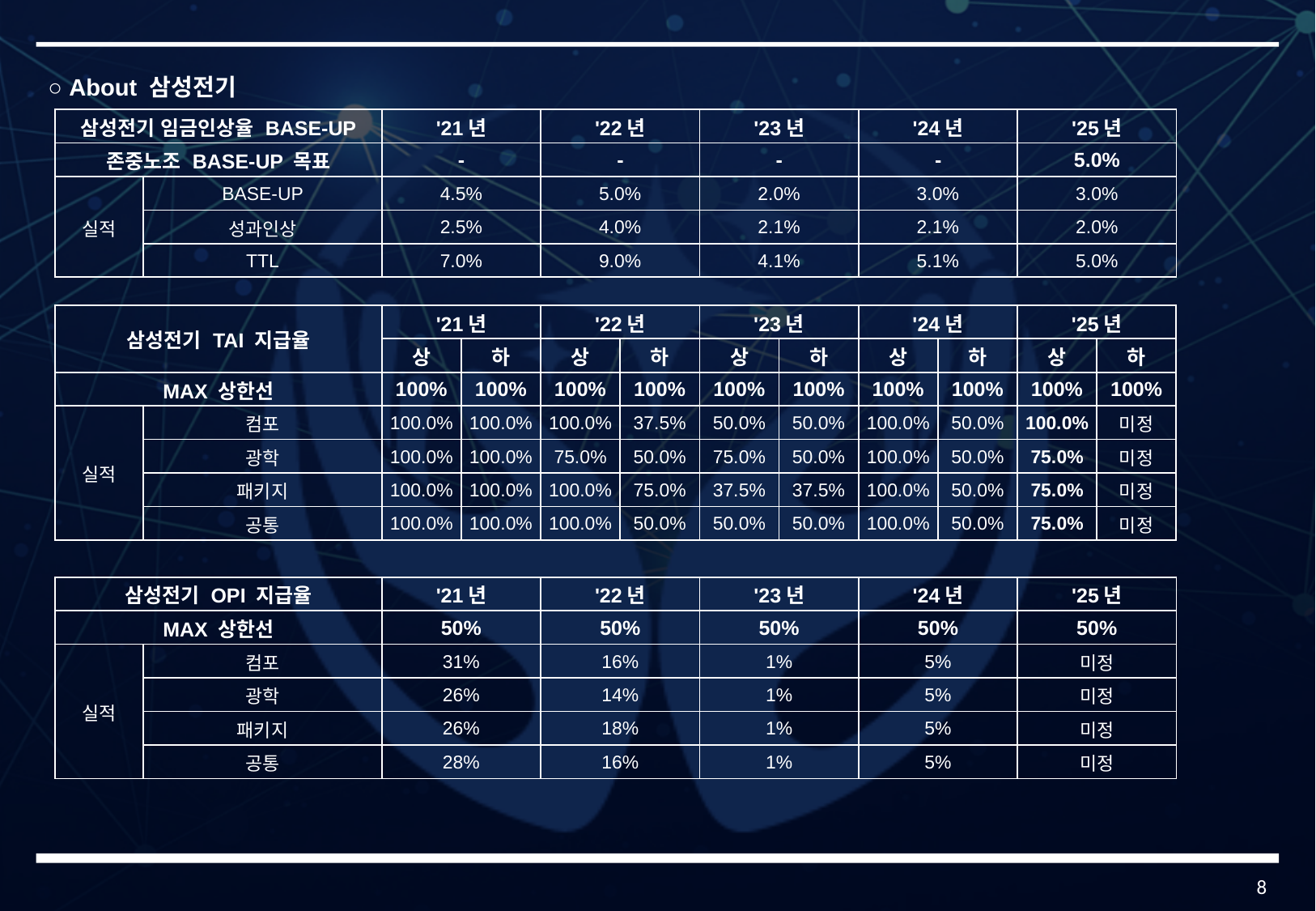

○ About 삼성전기
| 삼성전기 임금인상율 BASE-UP |  | '21년 | '22년 | '23년 | '24년 | '25년 |
| --- | --- | --- | --- | --- | --- | --- |
| 존중노조 BASE-UP 목표 |  | - | - | - | - | 5.0% |
| 실적 | BASE-UP | 4.5% | 5.0% | 2.0% | 3.0% | 3.0% |
|  | 성과인상 | 2.5% | 4.0% | 2.1% | 2.1% | 2.0% |
|  | TTL | 7.0% | 9.0% | 4.1% | 5.1% | 5.0% |
| 삼성전기 TAI 지급율 |  | '21년 |  | '22년 |  | '23년 |  | '24년 |  | '25년 |  |
| --- | --- | --- | --- | --- | --- | --- | --- | --- | --- | --- | --- |
|  |  | 상 | 하 | 상 | 하 | 상 | 하 | 상 | 하 | 상 | 하 |
| MAX 상한선 |  | 100% | 100% | 100% | 100% | 100% | 100% | 100% | 100% | 100% | 100% |
| 실적 | 컴포 | 100.0% | 100.0% | 100.0% | 37.5% | 50.0% | 50.0% | 100.0% | 50.0% | 100.0% | 미정 |
|  | 광학 | 100.0% | 100.0% | 75.0% | 50.0% | 75.0% | 50.0% | 100.0% | 50.0% | 75.0% | 미정 |
|  | 패키지 | 100.0% | 100.0% | 100.0% | 75.0% | 37.5% | 37.5% | 100.0% | 50.0% | 75.0% | 미정 |
|  | 공통 | 100.0% | 100.0% | 100.0% | 50.0% | 50.0% | 50.0% | 100.0% | 50.0% | 75.0% | 미정 |
| 삼성전기 OPI 지급율 |  | '21년 | '22년 | '23년 | '24년 | '25년 |
| --- | --- | --- | --- | --- | --- | --- |
| MAX 상한선 |  | 50% | 50% | 50% | 50% | 50% |
| 실적 | 컴포 | 31% | 16% | 1% | 5% | 미정 |
|  | 광학 | 26% | 14% | 1% | 5% | 미정 |
|  | 패키지 | 26% | 18% | 1% | 5% | 미정 |
|  | 공통 | 28% | 16% | 1% | 5% | 미정 |

8